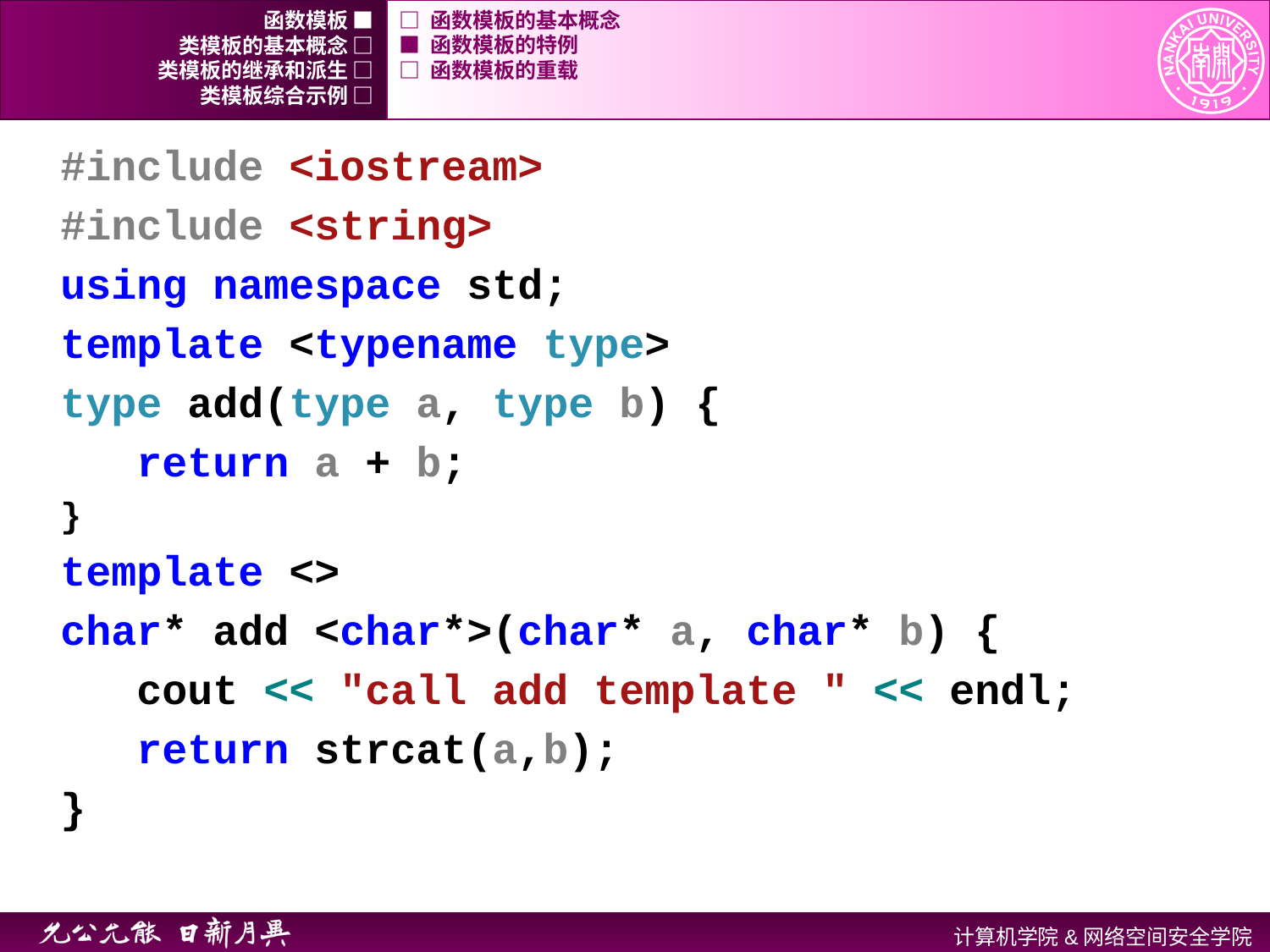

函数模板 ■
□ 函数模板的基本概念
类模板的基本概念 □
■ 函数模板的特例
类模板的继承和派生 □
□ 函数模板的重载
类模板综合示例 □

#include <iostream>
#include <string>
using namespace std;
template <typename type>
type add(type a, type b) {
   return a + b;
}
template <>
char* add <char*>(char* a, char* b) {
   cout << "call add template " << endl;
   return strcat(a,b);
}